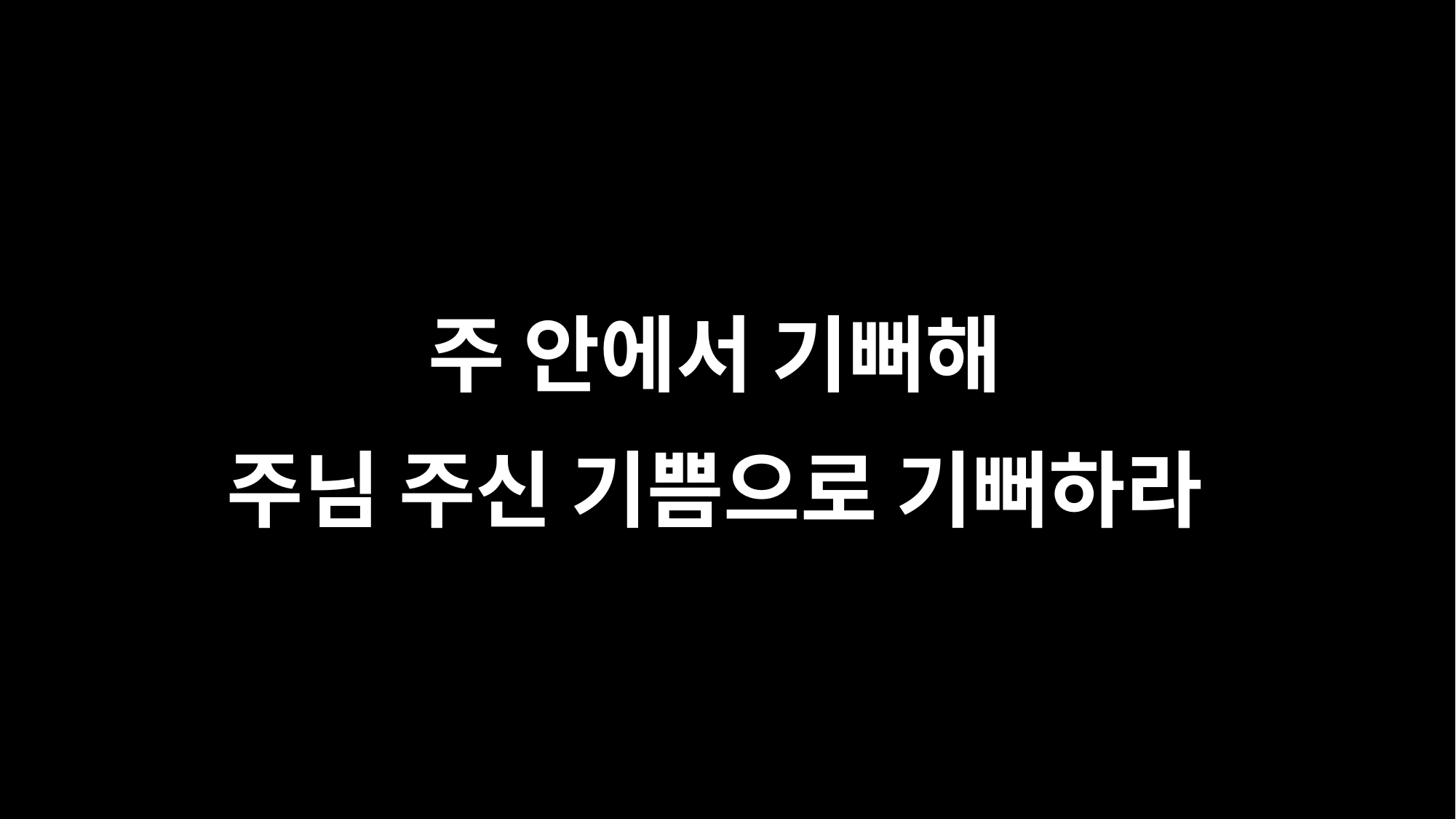

주 안에서 기뻐해
주님 주신 기쁨으로 기뻐하라